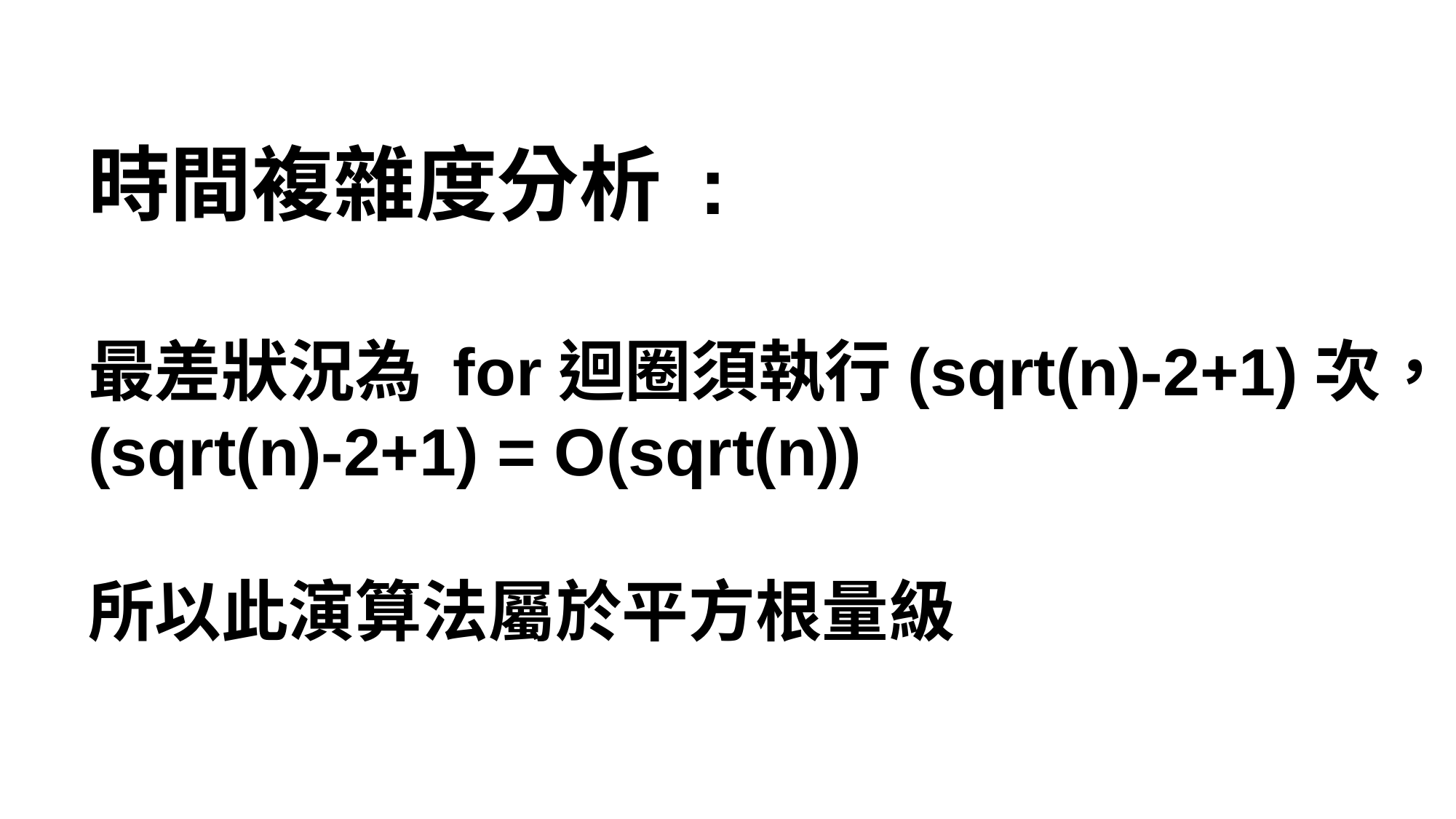

時間複雜度分析 :

最差狀況為 for迴圈須執行(sqrt(n)-2+1)次，(sqrt(n)-2+1) = O(sqrt(n))

所以此演算法屬於平方根量級